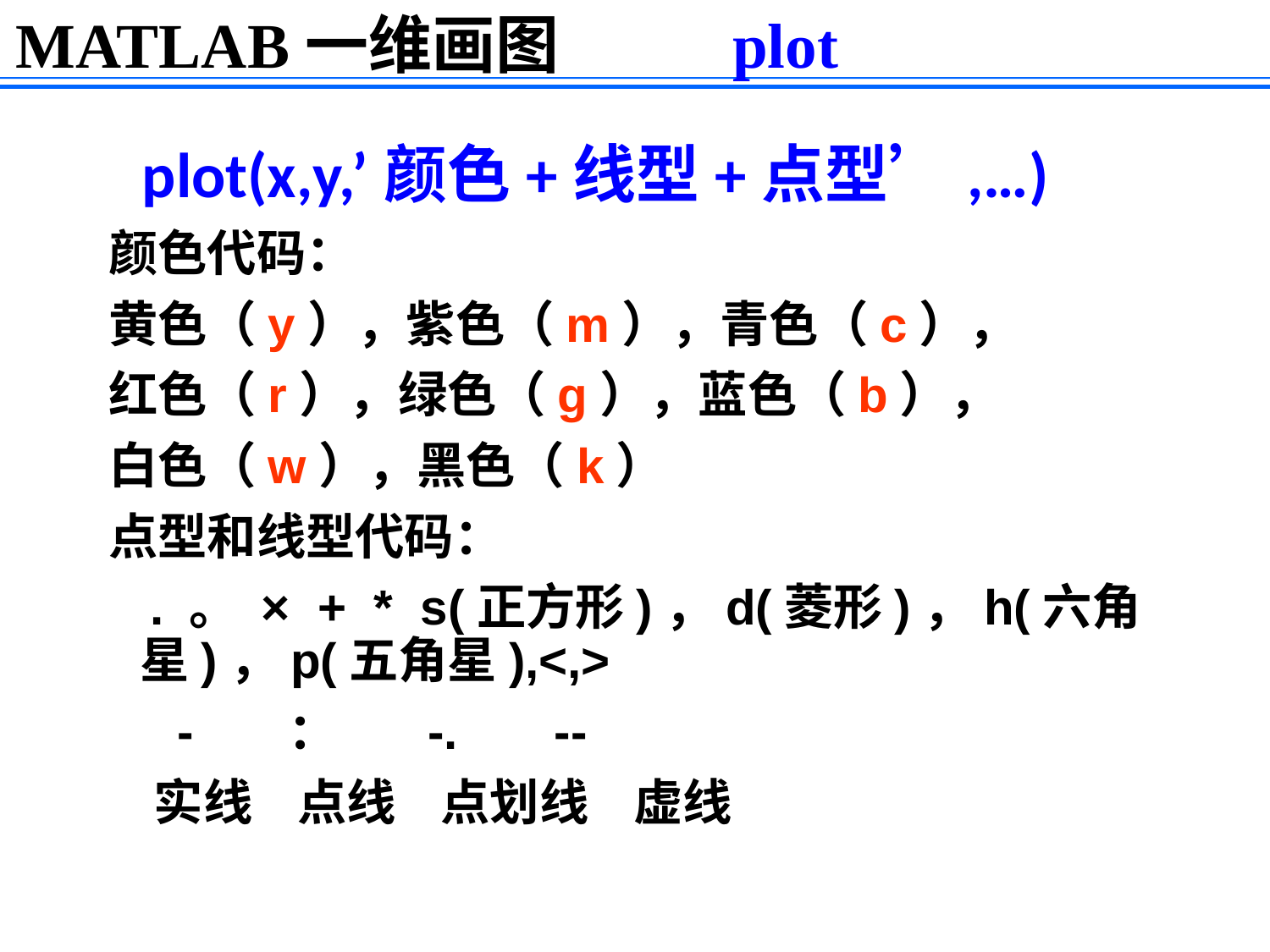

MATLAB一维画图           plot

   plot(x,y,’颜色+线型+点型’,…)
颜色代码：
黄色（y），紫色（m），青色（c），
红色（r），绿色（g），蓝色（b），
白色（w），黑色（k）
点型和线型代码：
   . 。 ×  +  *  s(正方形)，d(菱形)，h(六角星)，p(五角星),<,>
     -      ：       -.       --
   实线    点线    点划线    虚线